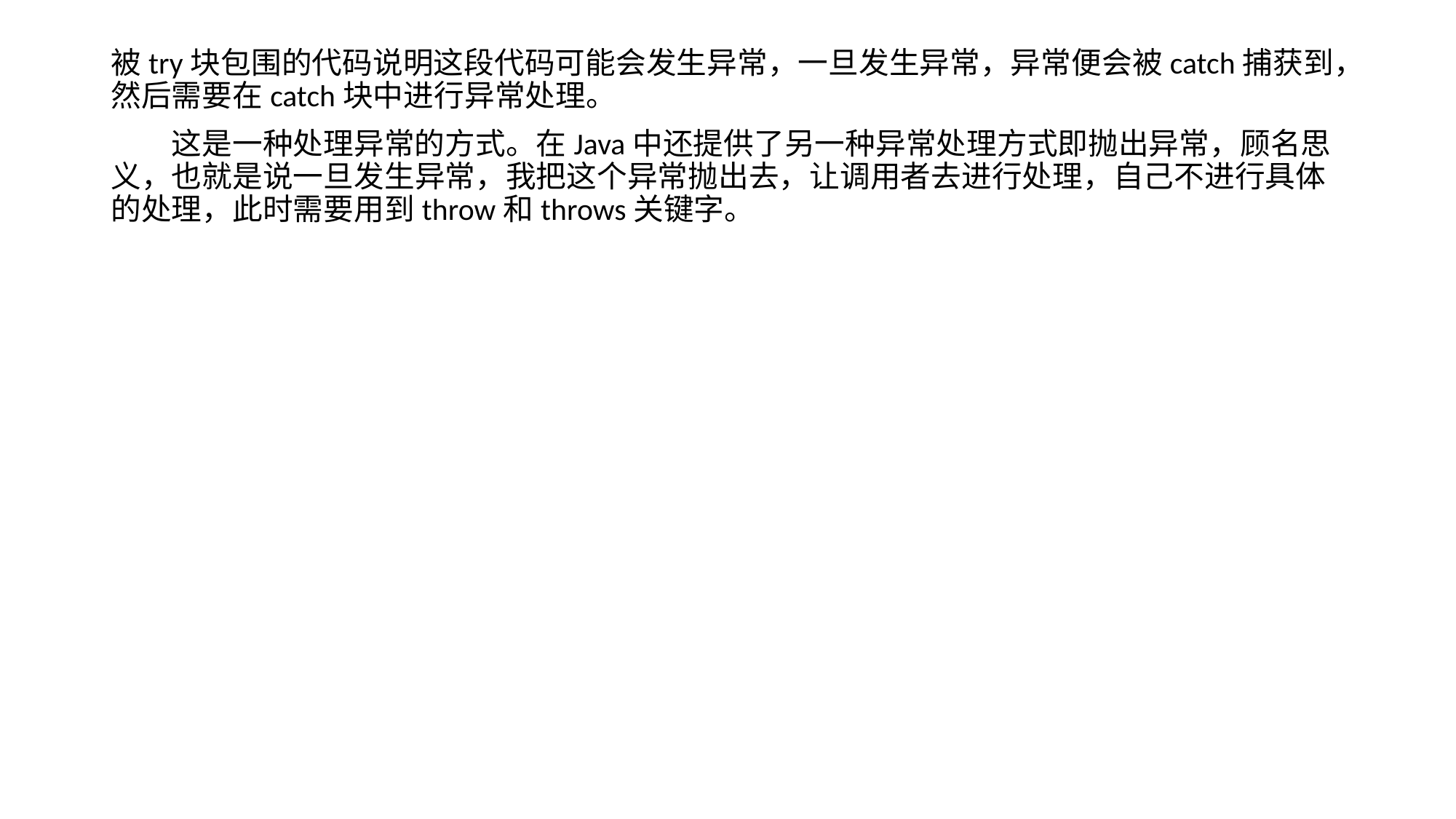

被try块包围的代码说明这段代码可能会发生异常，一旦发生异常，异常便会被catch捕获到，然后需要在catch块中进行异常处理。
　　这是一种处理异常的方式。在Java中还提供了另一种异常处理方式即抛出异常，顾名思义，也就是说一旦发生异常，我把这个异常抛出去，让调用者去进行处理，自己不进行具体的处理，此时需要用到throw和throws关键字。